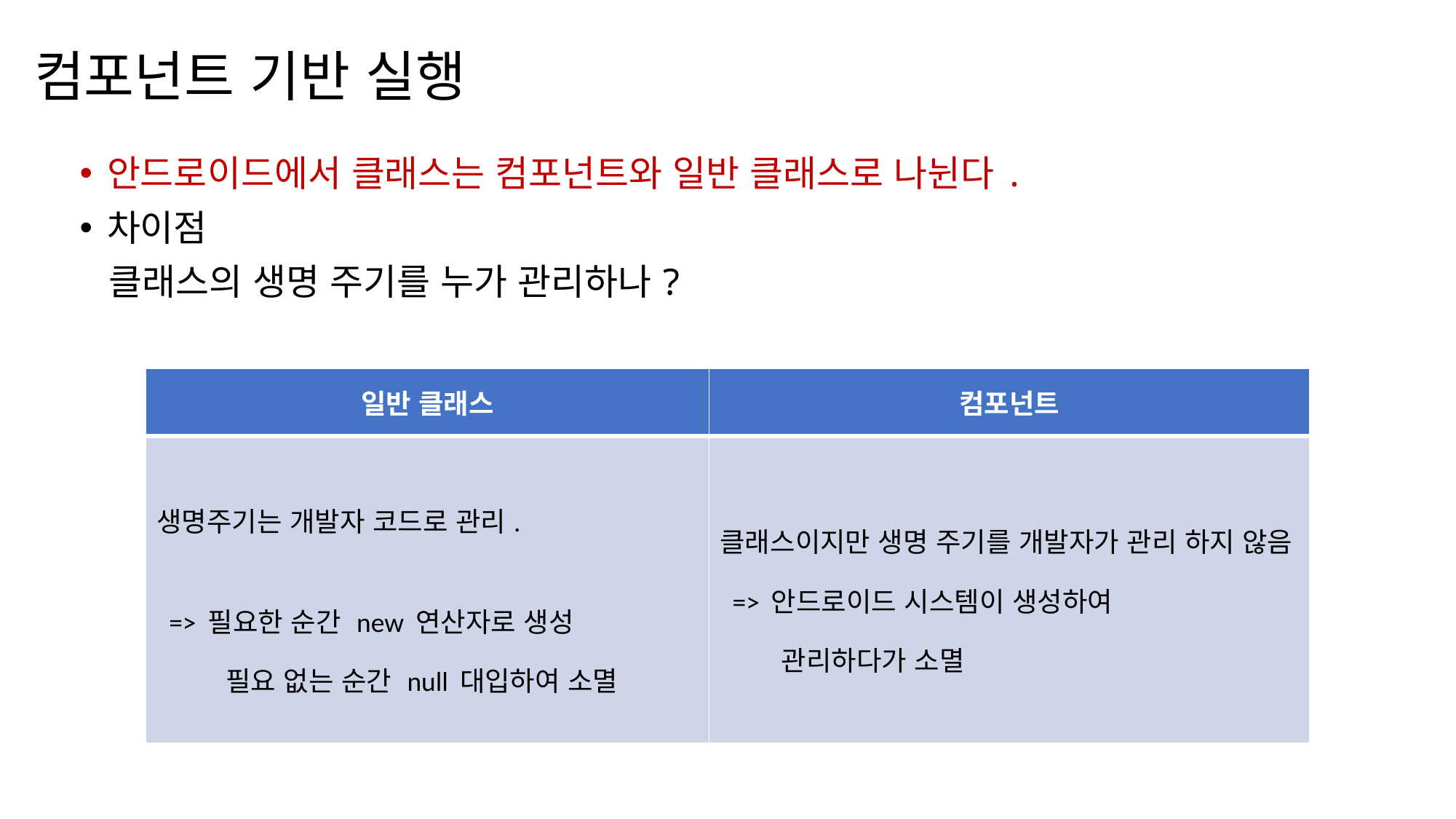

# 컴포넌트 기반 실행
안드로이드에서 클래스는 컴포넌트와 일반 클래스로 나뉜다.
차이점
  클래스의 생명 주기를 누가 관리하나?

| 일반 클래스 | 컴포넌트 |
| --- | --- |
| 생명주기는 개발자 코드로 관리. => 필요한 순간 new 연산자로 생성 필요 없는 순간 null 대입하여 소멸 | 클래스이지만 생명 주기를 개발자가 관리 하지 않음 => 안드로이드 시스템이 생성하여 관리하다가 소멸 |